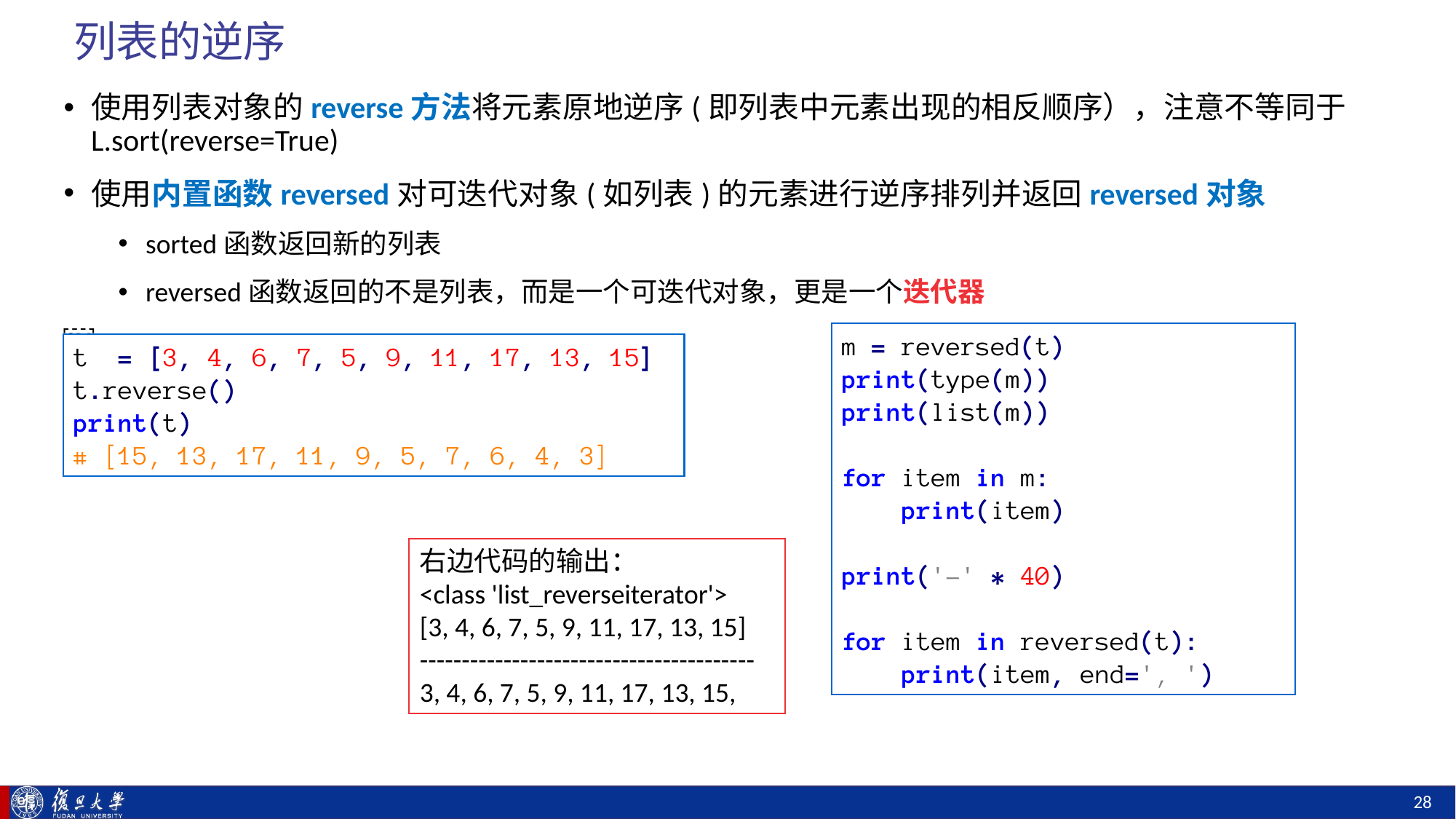

# 列表的逆序
使用列表对象的reverse方法将元素原地逆序(即列表中元素出现的相反顺序），注意不等同于 L.sort(reverse=True)
使用内置函数reversed对可迭代对象(如列表)的元素进行逆序排列并返回reversed对象
sorted函数返回新的列表
reversed函数返回的不是列表，而是一个可迭代对象，更是一个迭代器
￼

m = reversed(t)
print(type(m))
print(list(m))

for item in m:
    print(item)

print('-' * 40)

for item in reversed(t):
    print(item, end=', ')
t  = [3, 4, 6, 7, 5, 9, 11, 17, 13, 15]
t.reverse()
print(t)
# [15, 13, 17, 11, 9, 5, 7, 6, 4, 3]
右边代码的输出：
<class 'list_reverseiterator'>
[3, 4, 6, 7, 5, 9, 11, 17, 13, 15]
----------------------------------------
3, 4, 6, 7, 5, 9, 11, 17, 13, 15,